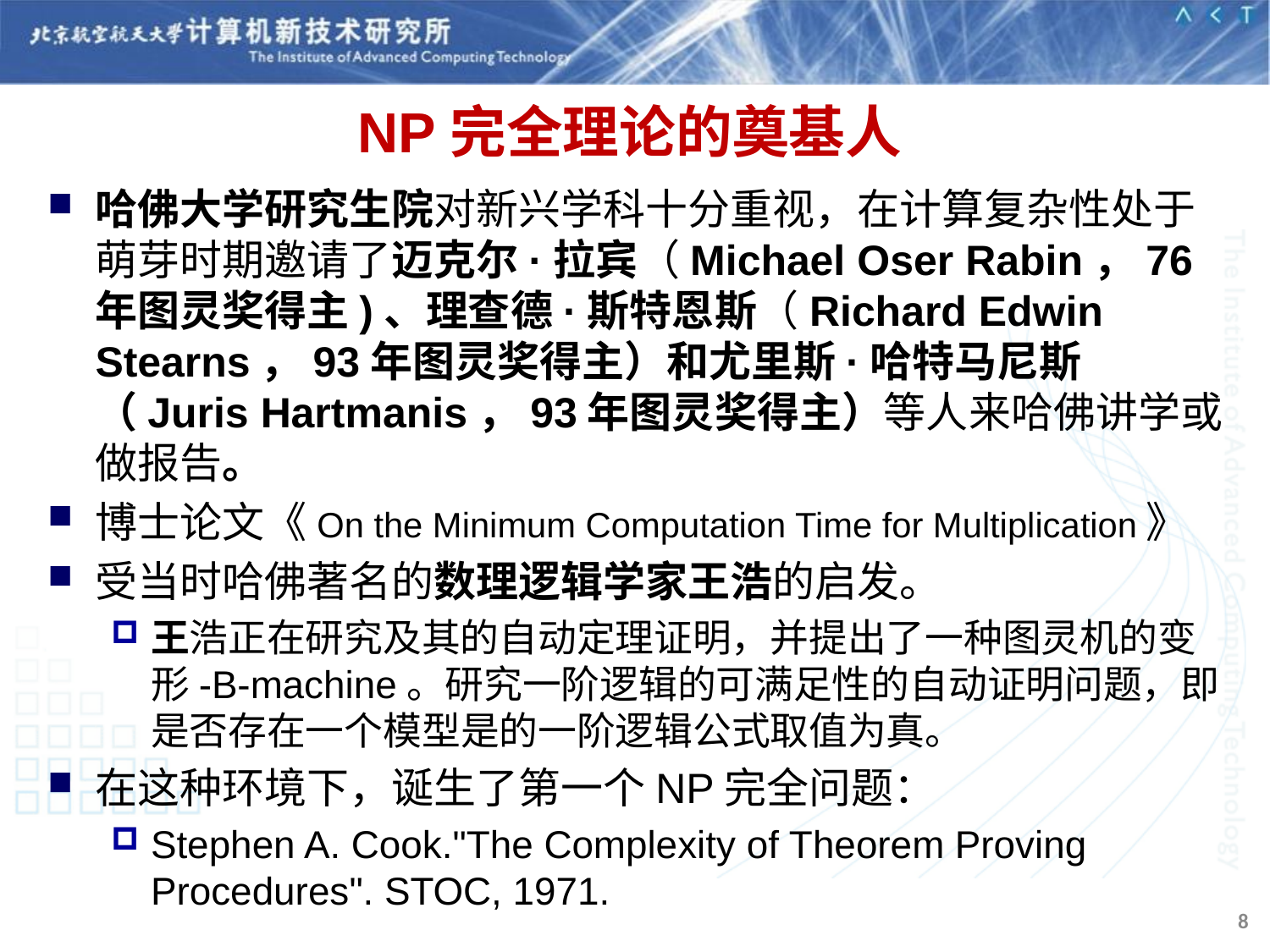

# NP完全理论的奠基人
哈佛大学研究生院对新兴学科十分重视，在计算复杂性处于萌芽时期邀请了迈克尔·拉宾（Michael Oser Rabin，76年图灵奖得主)、理查德·斯特恩斯（Richard Edwin Stearns，93年图灵奖得主）和尤里斯·哈特马尼斯（Juris Hartmanis，93年图灵奖得主）等人来哈佛讲学或做报告。
博士论文《On the Minimum Computation Time for Multiplication》
受当时哈佛著名的数理逻辑学家王浩的启发。
王浩正在研究及其的自动定理证明，并提出了一种图灵机的变形-B-machine。研究一阶逻辑的可满足性的自动证明问题，即是否存在一个模型是的一阶逻辑公式取值为真。
在这种环境下，诞生了第一个NP完全问题：
Stephen A. Cook."The Complexity of Theorem Proving Procedures". STOC, 1971.
8